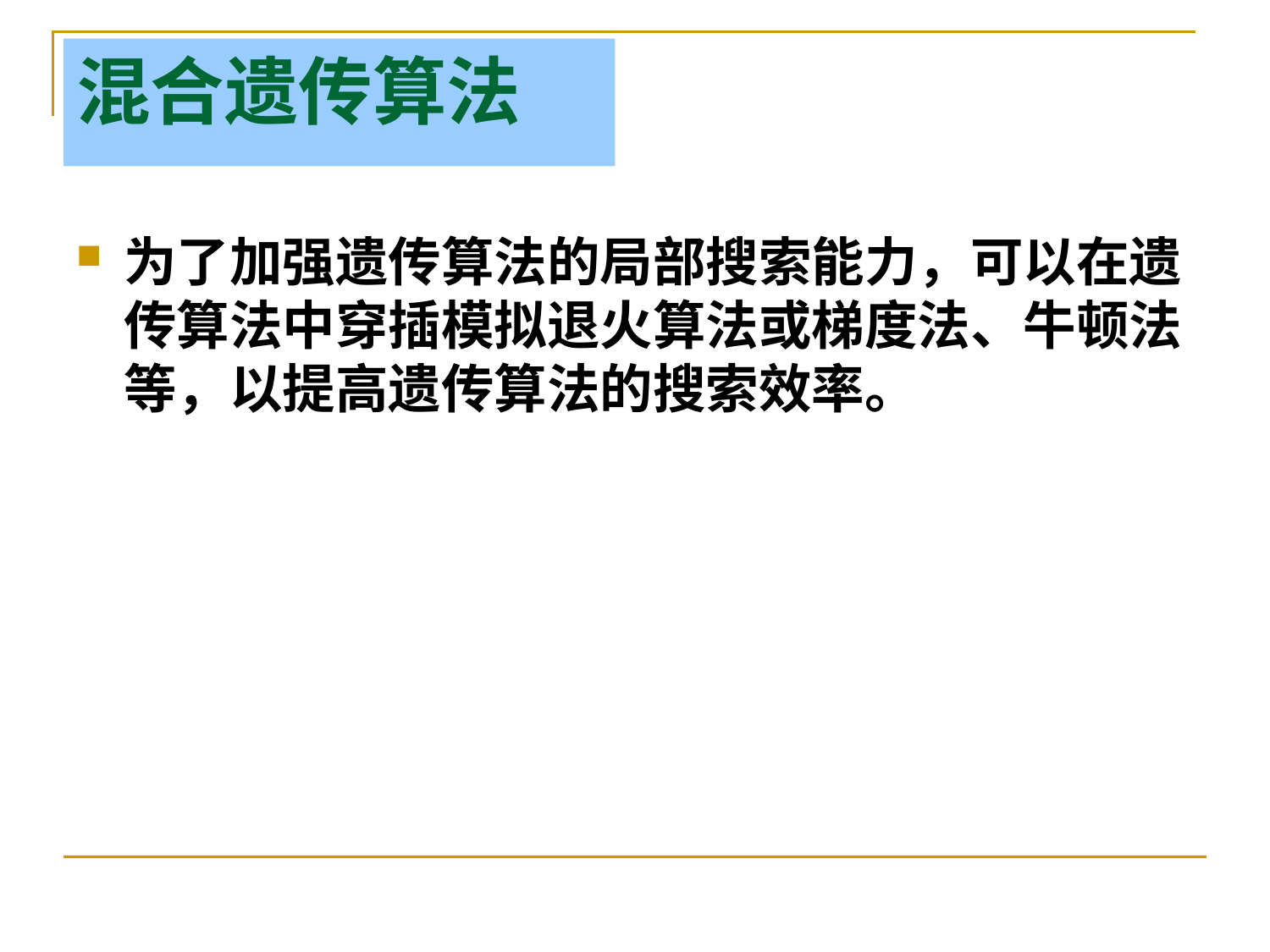

# 混合遗传算法
为了加强遗传算法的局部搜索能力，可以在遗传算法中穿插模拟退火算法或梯度法、牛顿法等，以提高遗传算法的搜索效率。